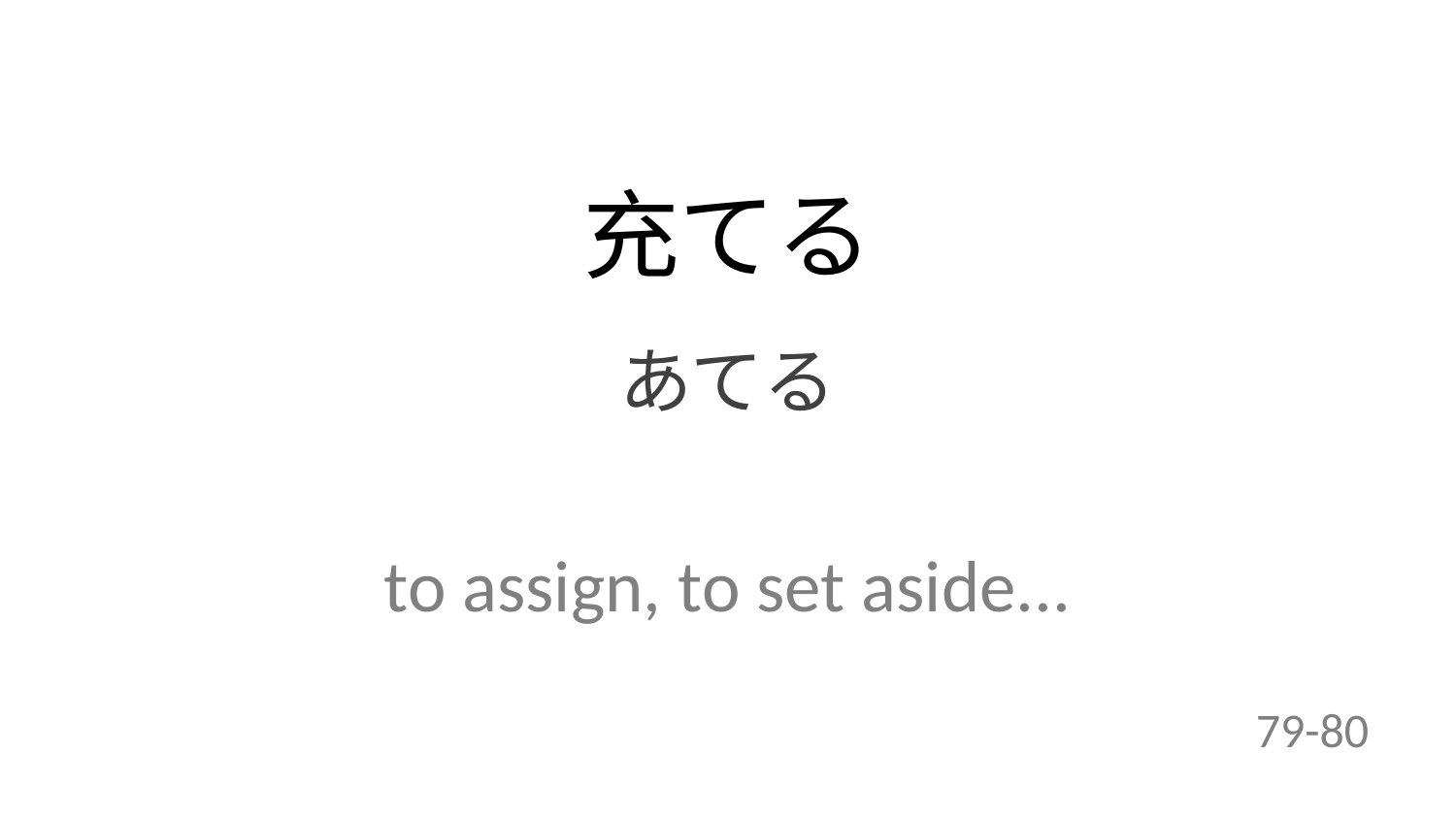

充てる

あてる
to assign, to set aside...
79-80